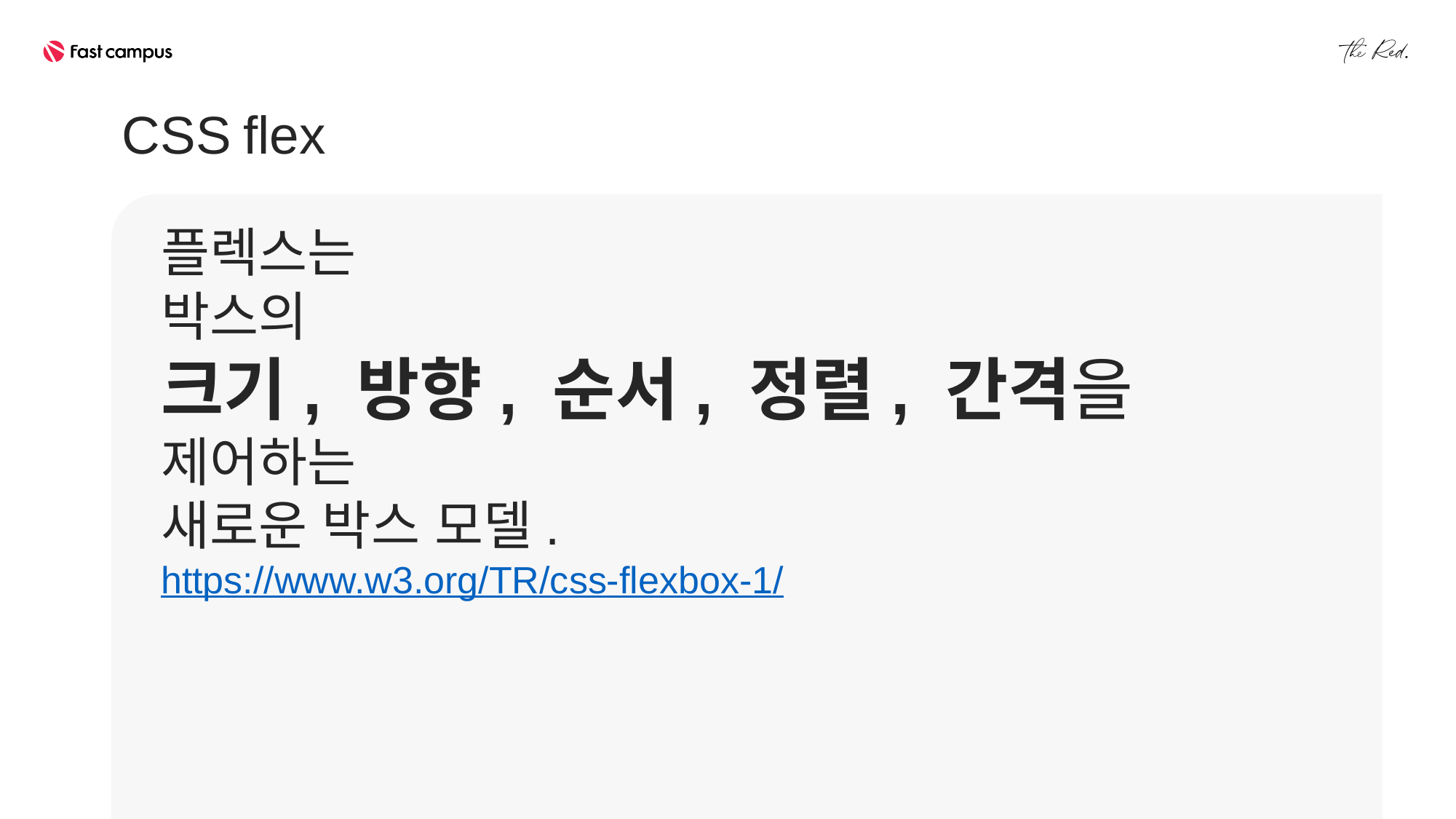

CSS flex
플렉스는
박스의
크기, 방향, 순서, 정렬, 간격을
제어하는
새로운 박스 모델.
https://www.w3.org/TR/css-flexbox-1/